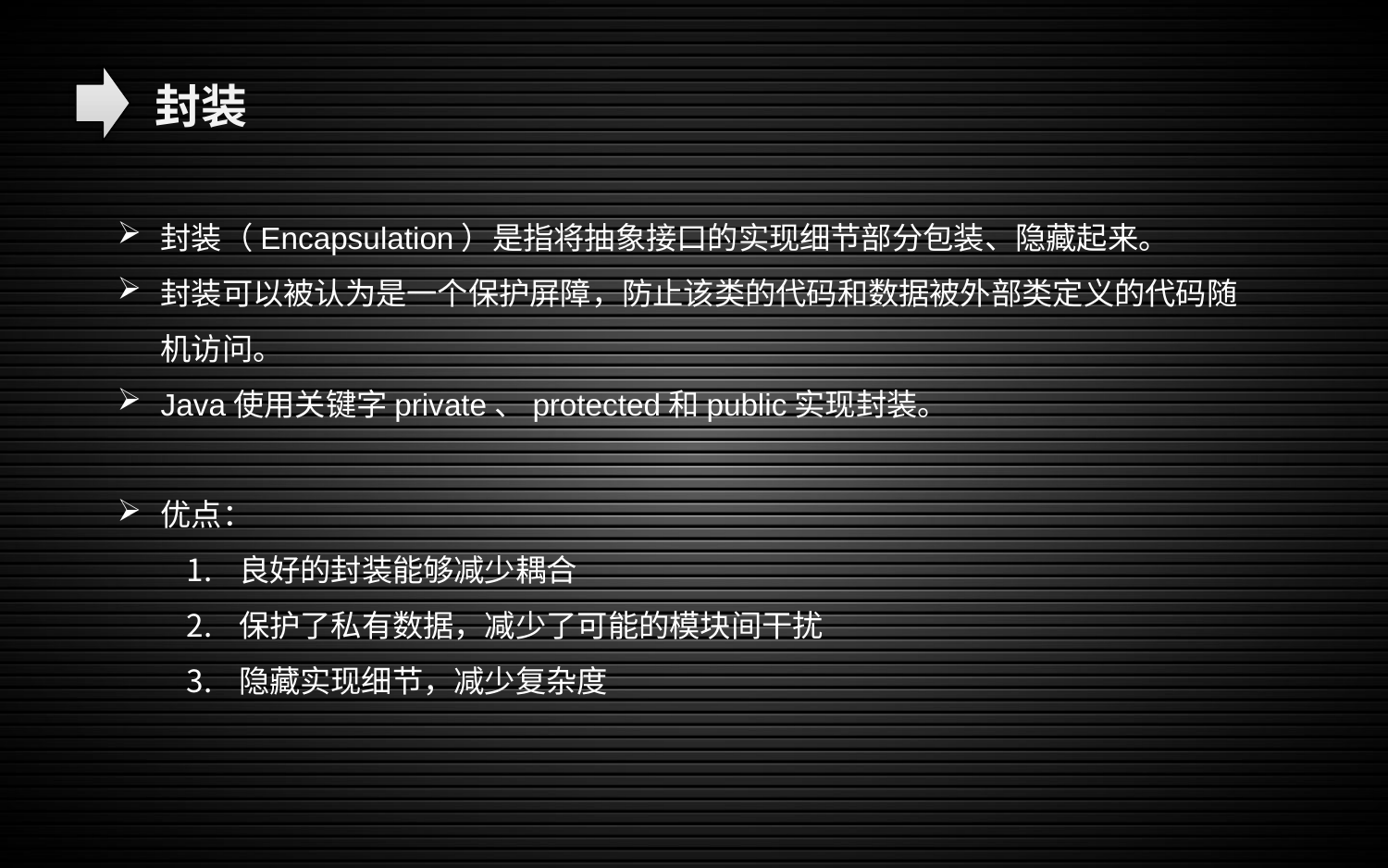

封装
封装（Encapsulation）是指将抽象接口的实现细节部分包装、隐藏起来。
封装可以被认为是一个保护屏障，防止该类的代码和数据被外部类定义的代码随机访问。
Java使用关键字private、protected和public实现封装。

优点：
良好的封装能够减少耦合
保护了私有数据，减少了可能的模块间干扰
隐藏实现细节，减少复杂度